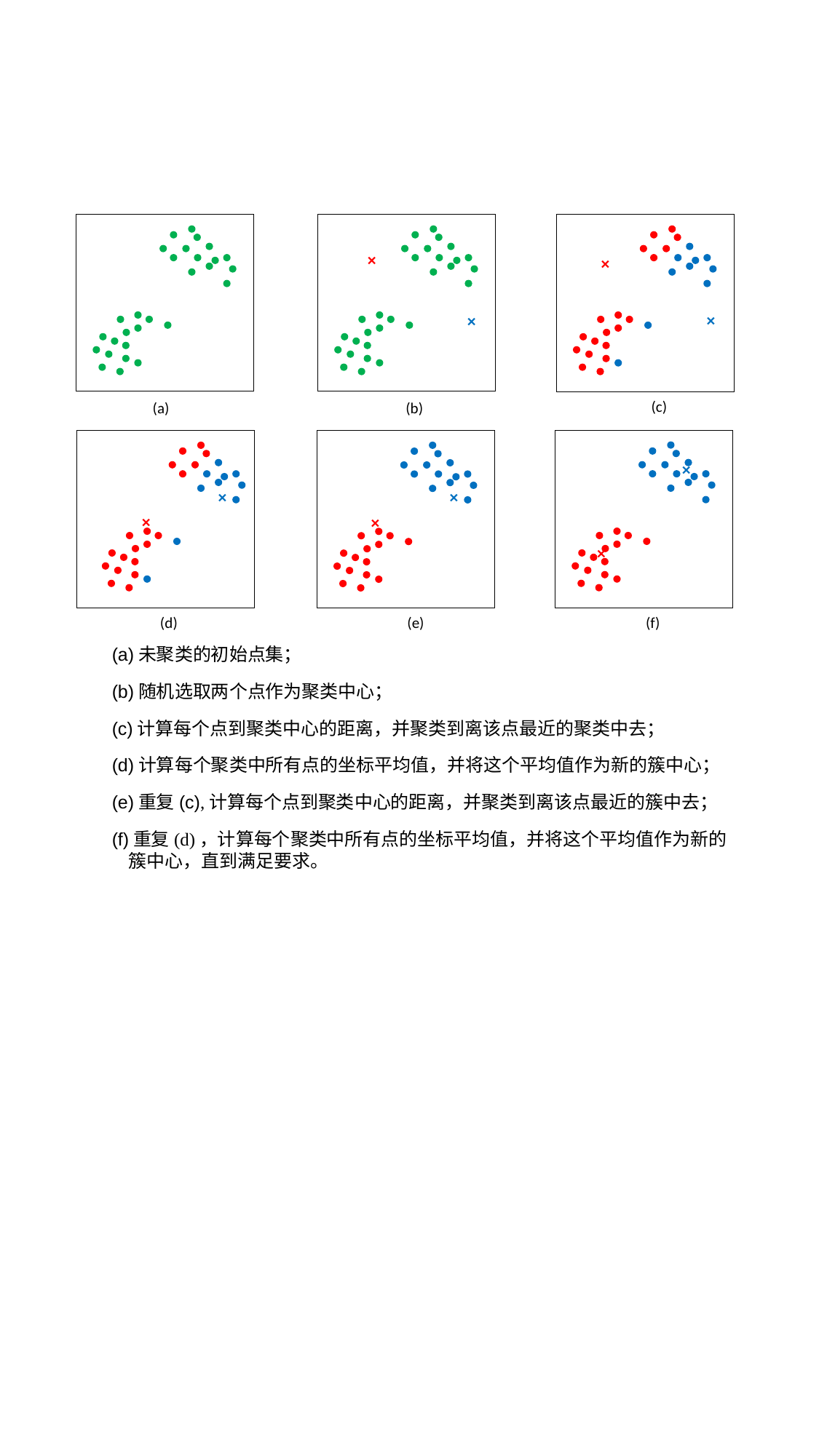

×

×

×
×
(c)
(a)
(b)

×

×

×

×

×

×

(e)
(d)
(f)
(a)未聚类的初始点集；

(b)随机选取两个点作为聚类中心；

(c)计算每个点到聚类中心的距离，并聚类到离该点最近的聚类中去；

(d)计算每个聚类中所有点的坐标平均值，并将这个平均值作为新的簇中心；

(e)重复(c),计算每个点到聚类中心的距离，并聚类到离该点最近的簇中去；

(f)重复(d)，计算每个聚类中所有点的坐标平均值，并将这个平均值作为新的
   簇中心，直到满足要求。